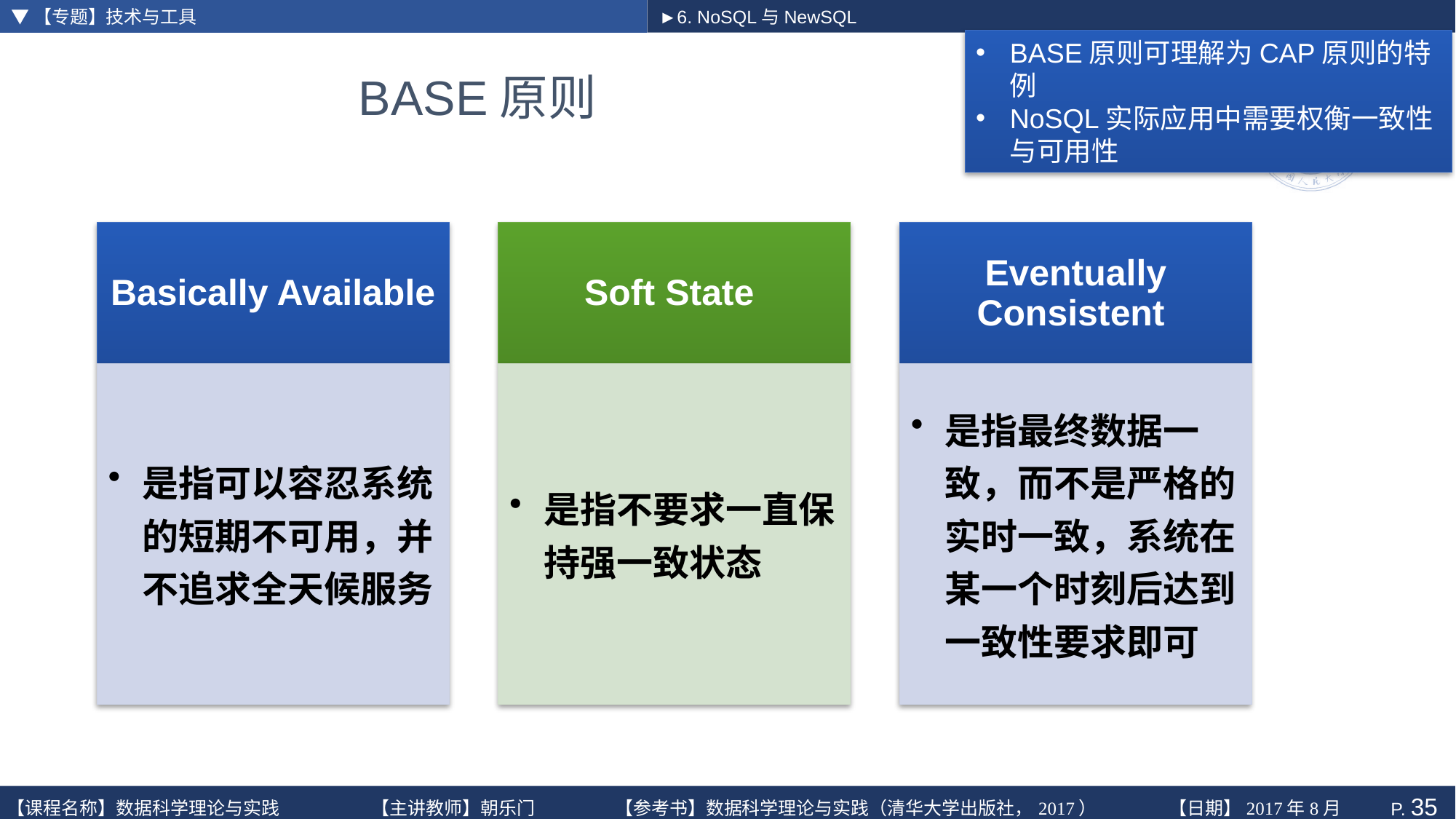

▼【专题】技术与工具
►6. NoSQL与NewSQL
BASE原则可理解为CAP原则的特例
NoSQL实际应用中需要权衡一致性与可用性
# BASE原则
Basically Available
是指可以容忍系统的短期不可用，并不追求全天候服务
Soft State
Eventually Consistent